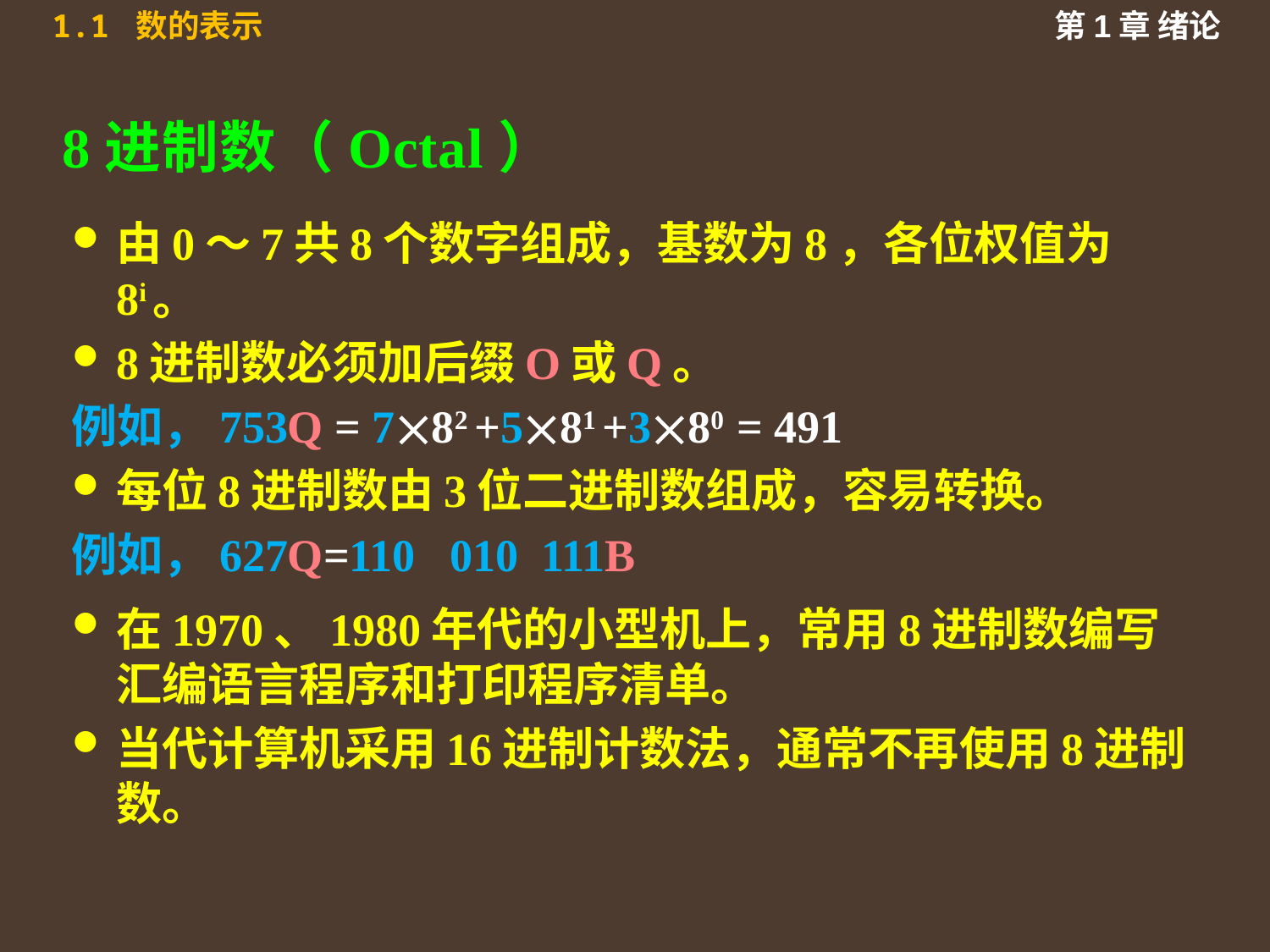

# 8进制数（Octal）
由0～7共8个数字组成，基数为8，各位权值为8i。
8进制数必须加后缀O或Q。
例如，753Q = 7×82 +5×81 +3×80  = 491
每位8进制数由3位二进制数组成，容易转换。
例如，627Q=110   010  111B
在1970、1980年代的小型机上，常用8进制数编写汇编语言程序和打印程序清单。
当代计算机采用16进制计数法，通常不再使用8进制数。